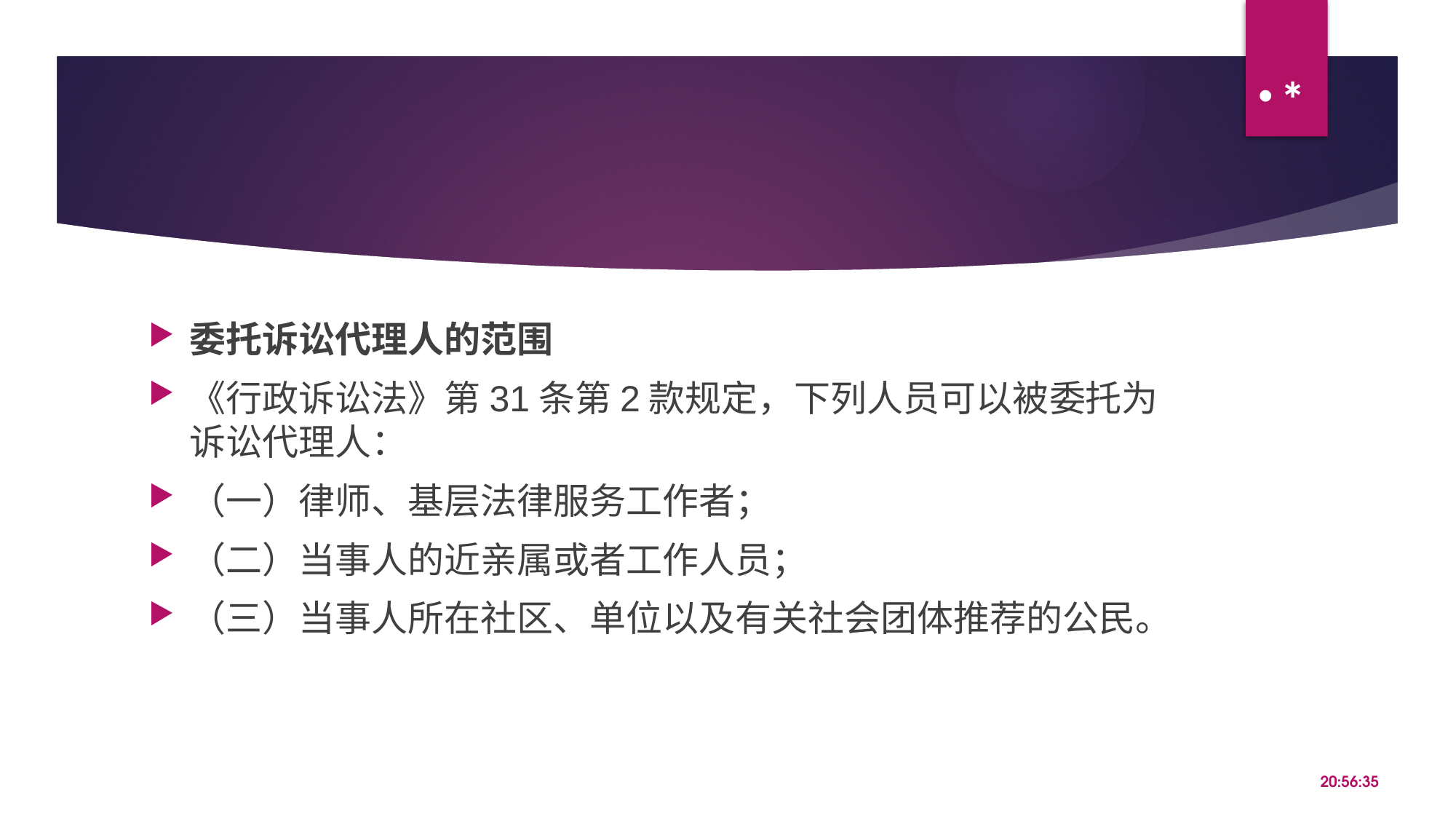

*
#
委托诉讼代理人的范围
《行政诉讼法》第31条第2款规定，下列人员可以被委托为诉讼代理人：
（一）律师、基层法律服务工作者；
（二）当事人的近亲属或者工作人员；
（三）当事人所在社区、单位以及有关社会团体推荐的公民。

20:56:35